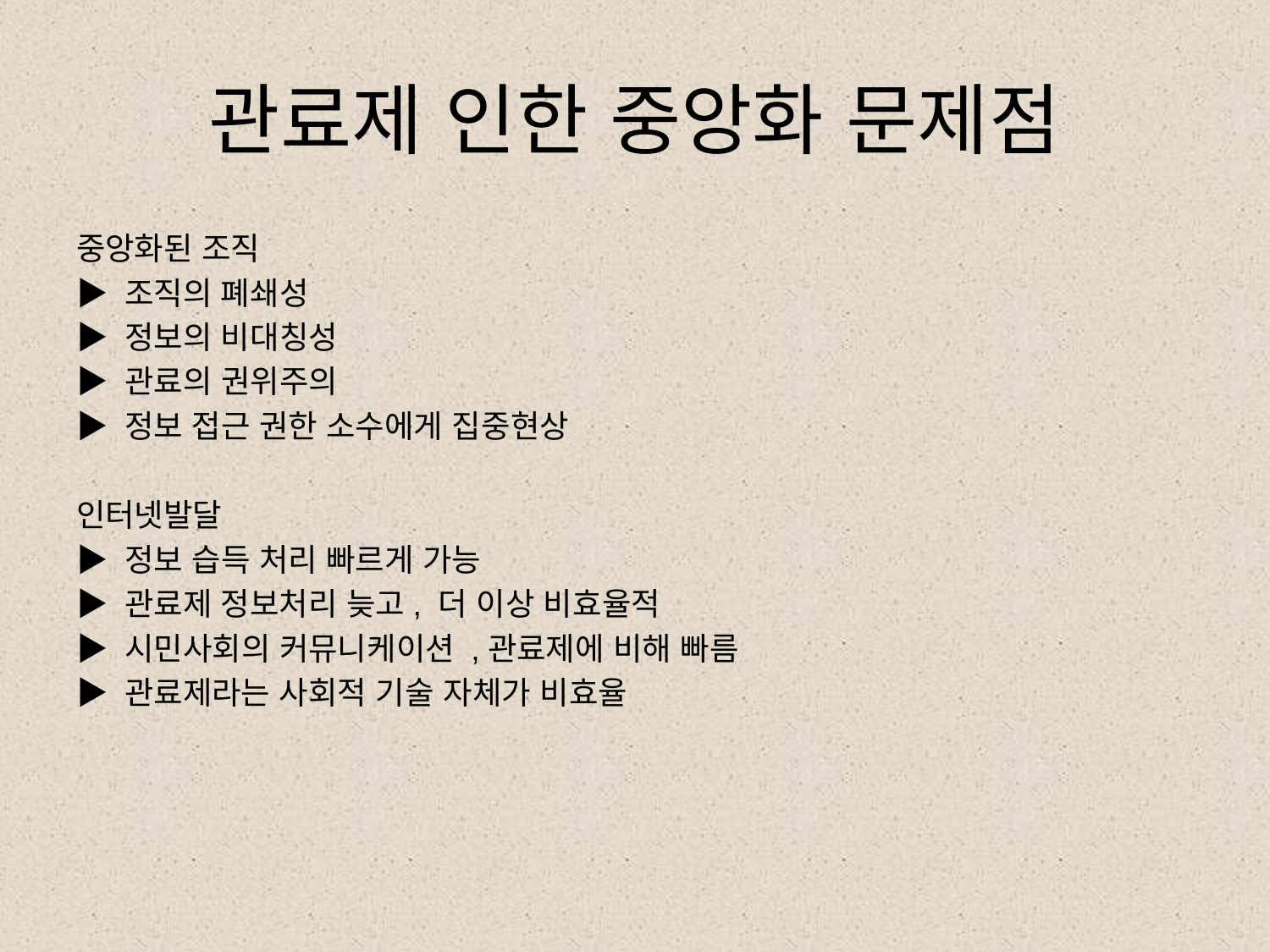

# 관료제 인한 중앙화 문제점
중앙화된 조직
▶ 조직의 폐쇄성
▶ 정보의 비대칭성
▶ 관료의 권위주의
▶ 정보 접근 권한 소수에게 집중현상

인터넷발달
▶ 정보 습득 처리 빠르게 가능
▶ 관료제 정보처리 늦고, 더 이상 비효율적
▶ 시민사회의 커뮤니케이션 ,관료제에 비해 빠름
▶ 관료제라는 사회적 기술 자체가 비효율